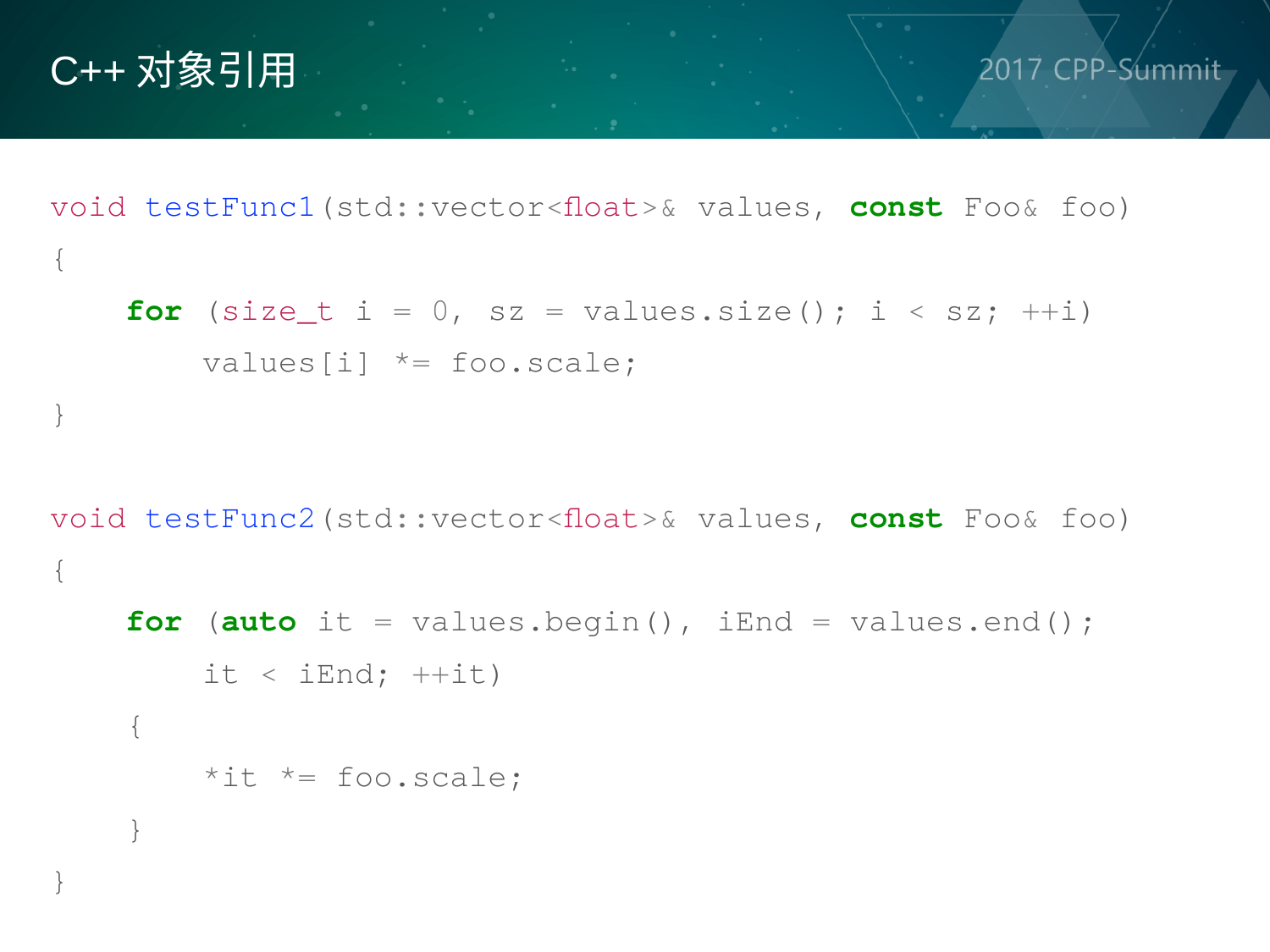

C++对象引用
void testFunc1(std::vector<float>& values, const Foo& foo)
{
    for (size_t i = 0, sz = values.size(); i < sz; ++i)
        values[i] *= foo.scale;
}

void testFunc2(std::vector<float>& values, const Foo& foo)
{
    for (auto it = values.begin(), iEnd = values.end();
        it < iEnd; ++it)
    {
        *it *= foo.scale;
    }
}